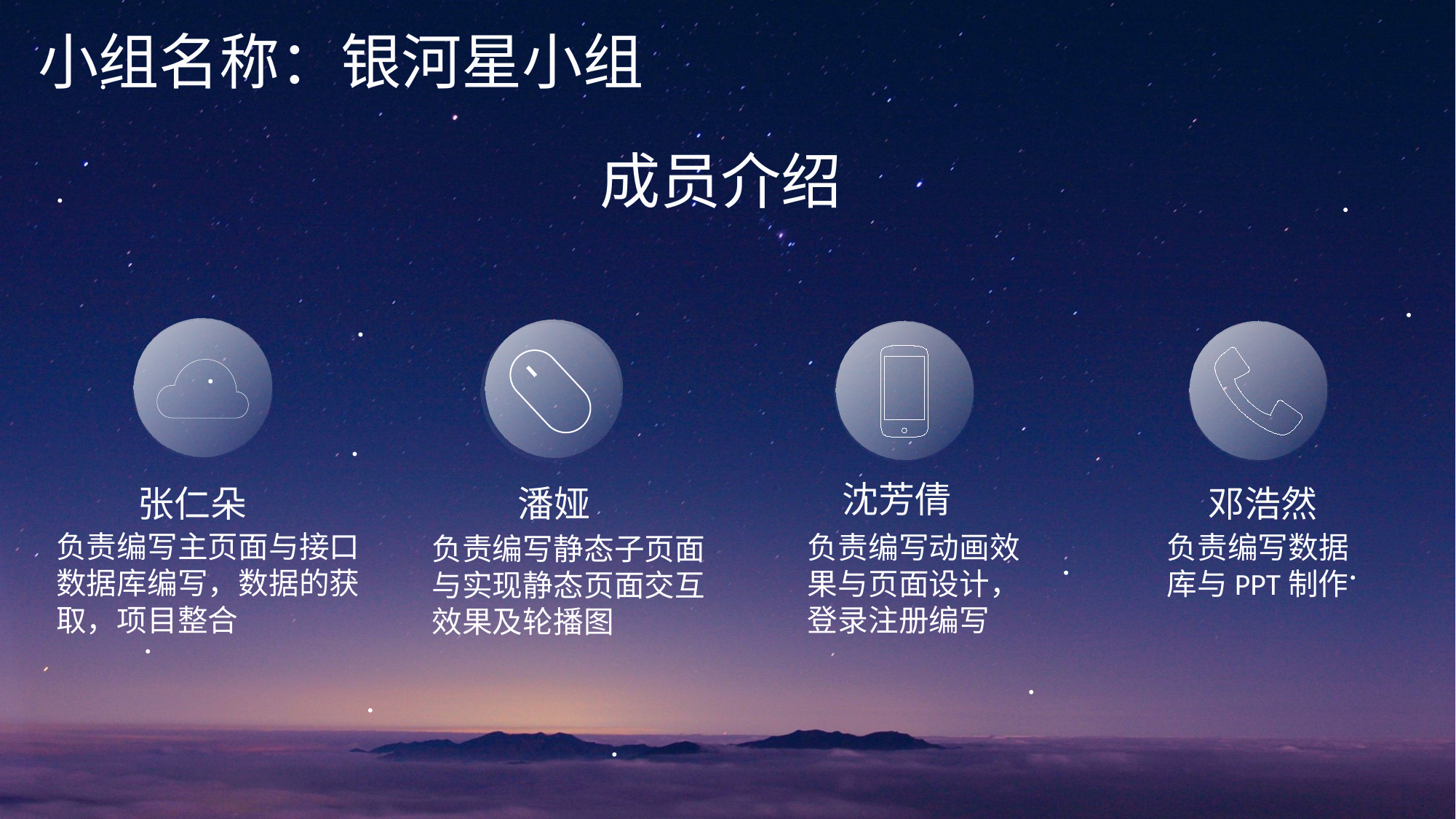

小组名称：银河星小组

成员介绍

沈芳倩

邓浩然
张仁朵
潘娅
负责编写主页面与接口
数据库编写，数据的获取，项目整合
负责编写动画效果与页面设计，登录注册编写
负责编写数据库与PPT制作
负责编写静态子页面与实现静态页面交互效果及轮播图